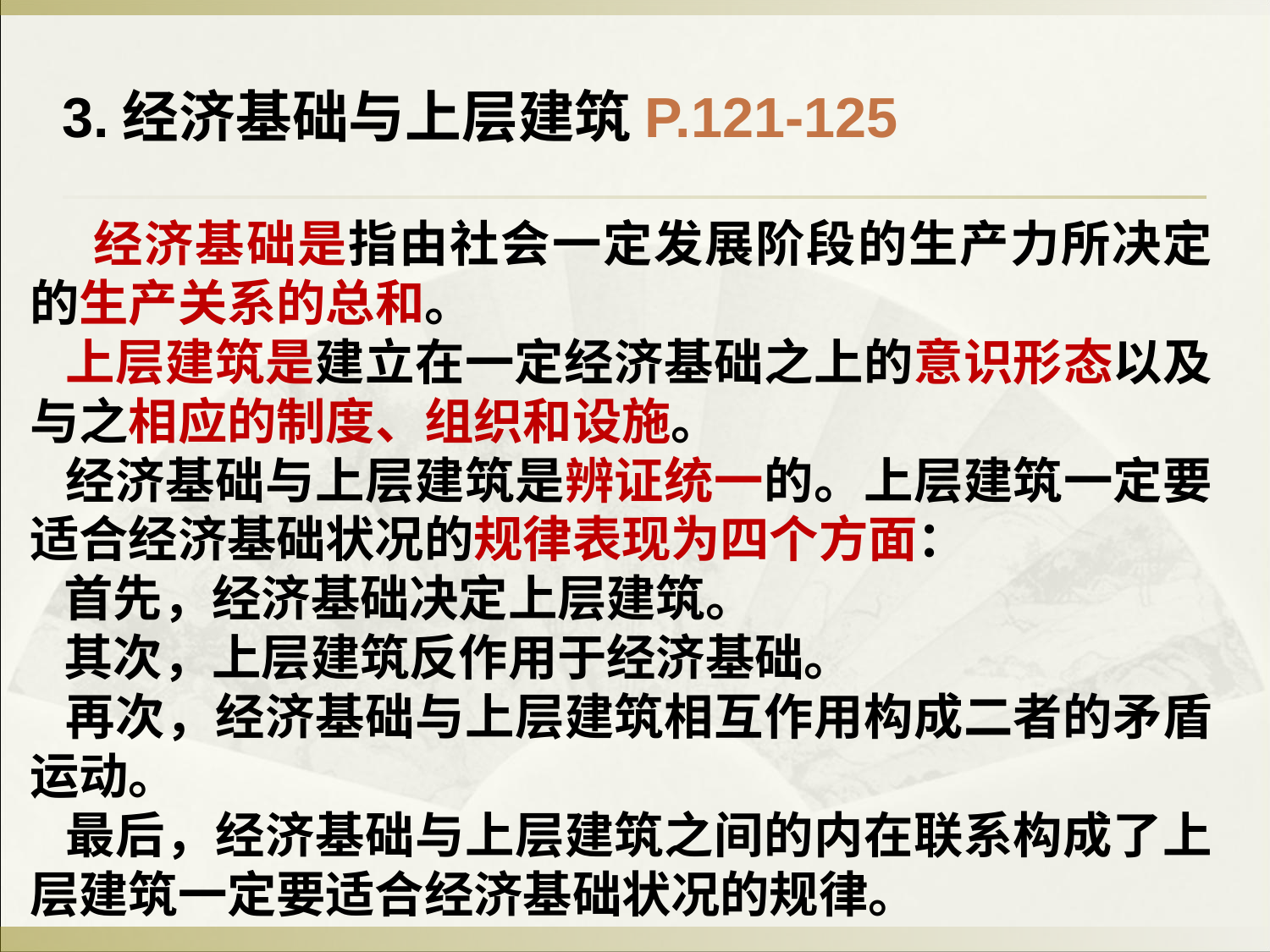

3.经济基础与上层建筑P.121-125
    经济基础是指由社会一定发展阶段的生产力所决定的生产关系的总和。
  上层建筑是建立在一定经济基础之上的意识形态以及与之相应的制度、组织和设施。
  经济基础与上层建筑是辨证统一的。上层建筑一定要适合经济基础状况的规律表现为四个方面：
  首先，经济基础决定上层建筑。
  其次，上层建筑反作用于经济基础。
  再次，经济基础与上层建筑相互作用构成二者的矛盾运动。
  最后，经济基础与上层建筑之间的内在联系构成了上层建筑一定要适合经济基础状况的规律。